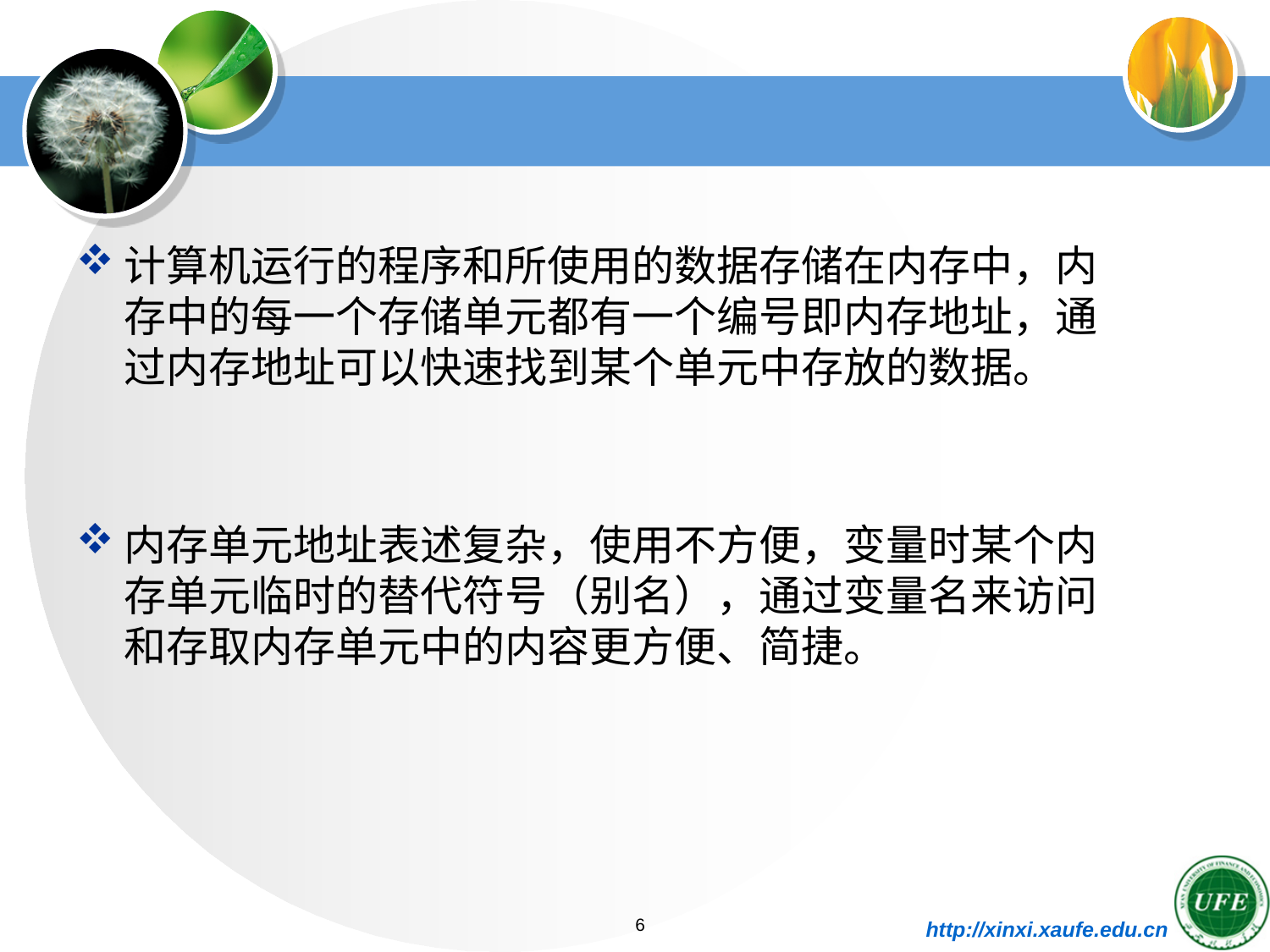

#
计算机运行的程序和所使用的数据存储在内存中，内存中的每一个存储单元都有一个编号即内存地址，通过内存地址可以快速找到某个单元中存放的数据。

内存单元地址表述复杂，使用不方便，变量时某个内存单元临时的替代符号（别名），通过变量名来访问和存取内存单元中的内容更方便、简捷。

6
http://xinxi.xaufe.edu.cn